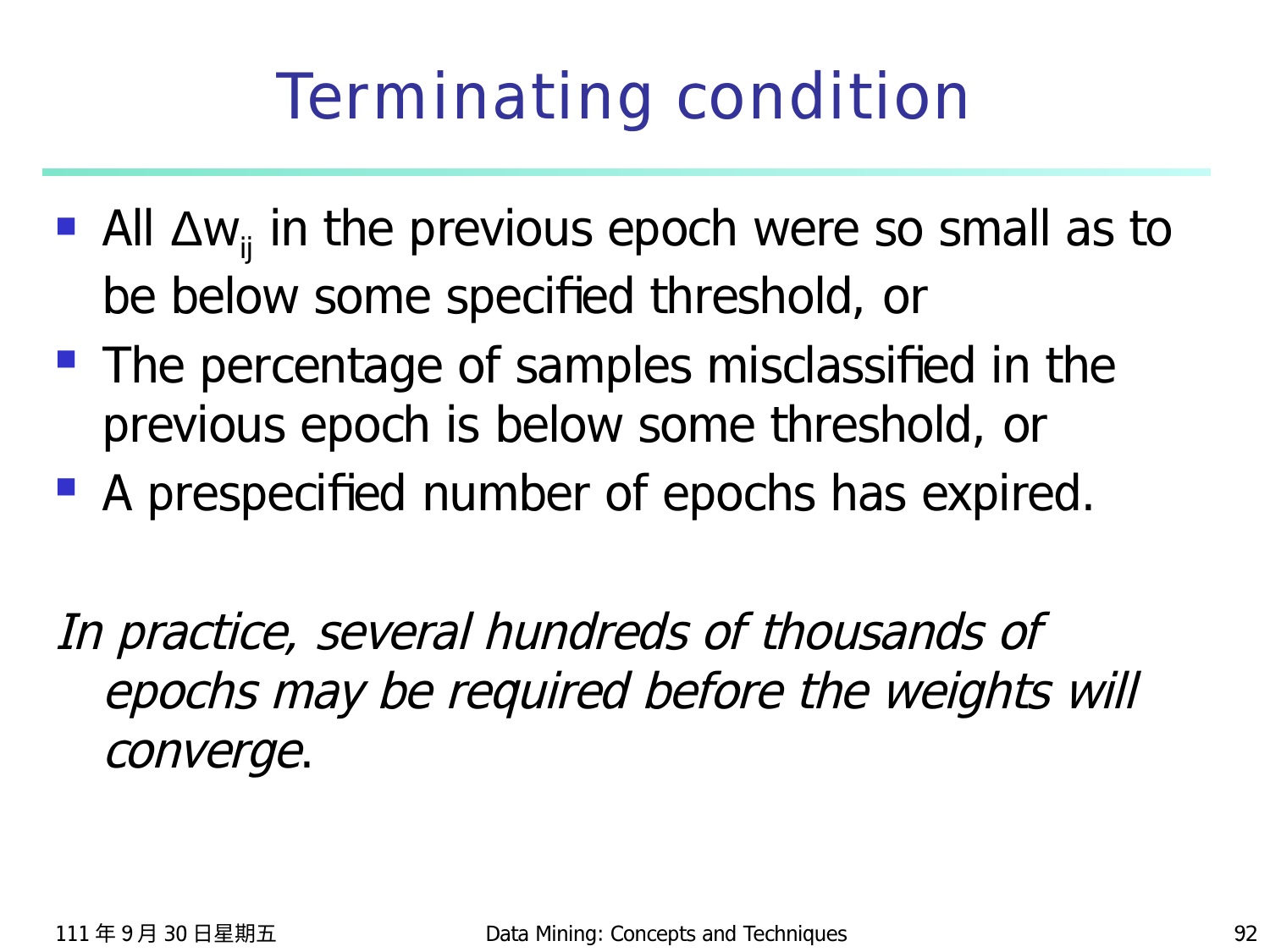

# Terminating condition
All Δwij in the previous epoch were so small as to be below some specified threshold, or
The percentage of samples misclassified in the previous epoch is below some threshold, or
A prespecified number of epochs has expired.

In practice, several hundreds of thousands of epochs may be required before the weights will converge.
111年9月30日星期五
Data Mining: Concepts and Techniques
92